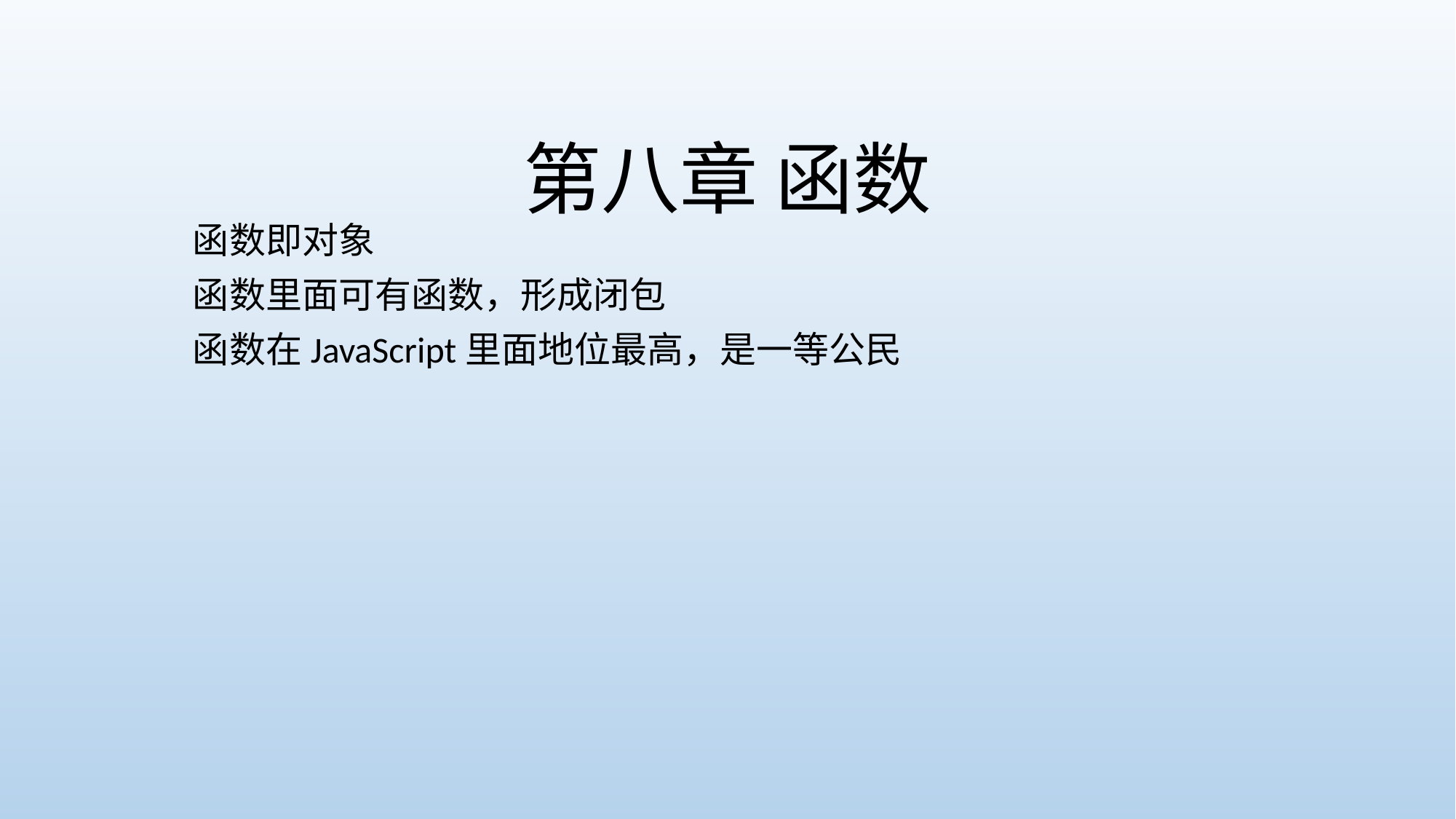

# 第八章 函数
函数即对象
函数里面可有函数，形成闭包
函数在JavaScript里面地位最高，是一等公民